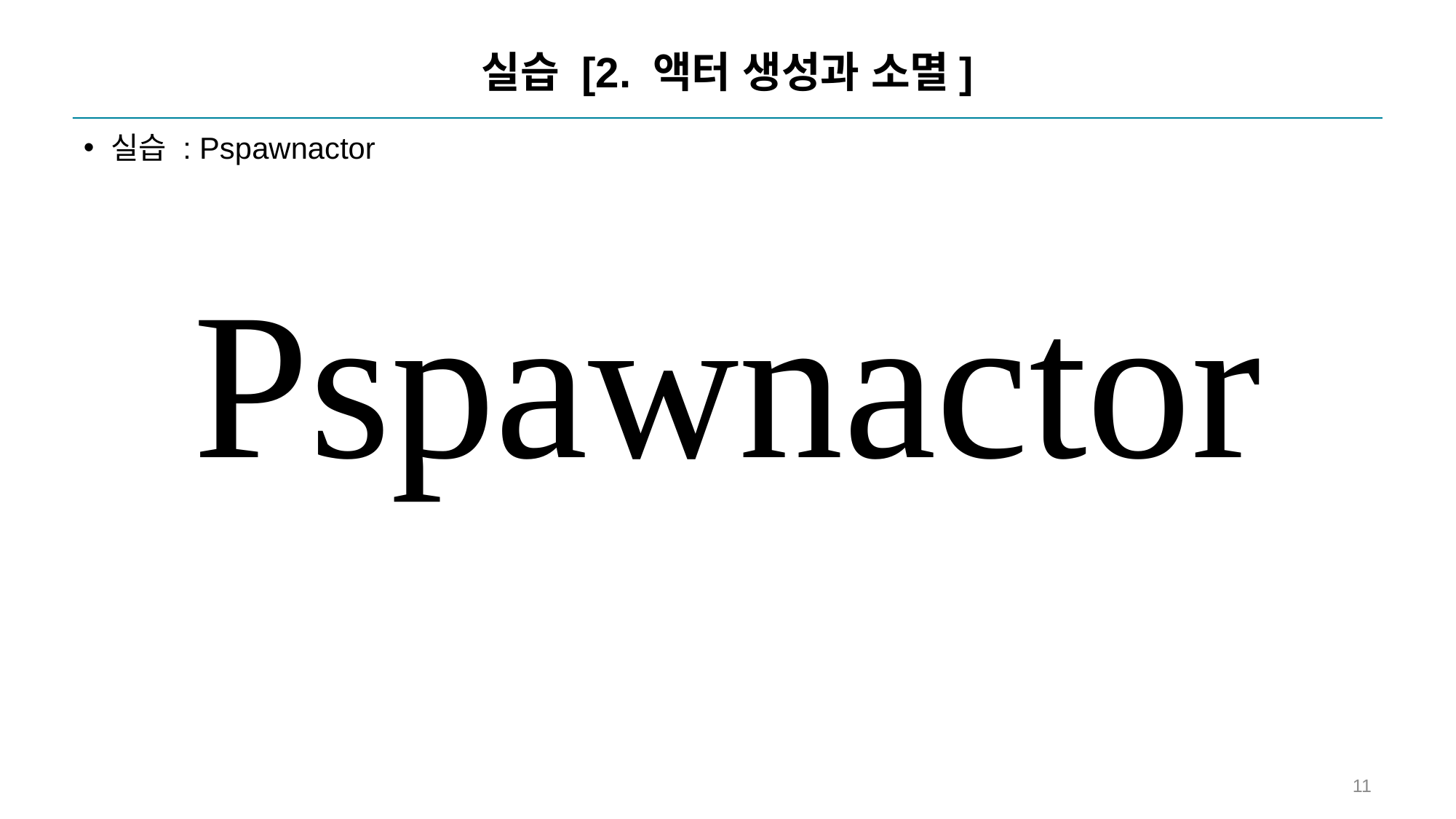

# 실습 [2. 액터 생성과 소멸]
실습 : Pspawnactor

Pspawnactor
11